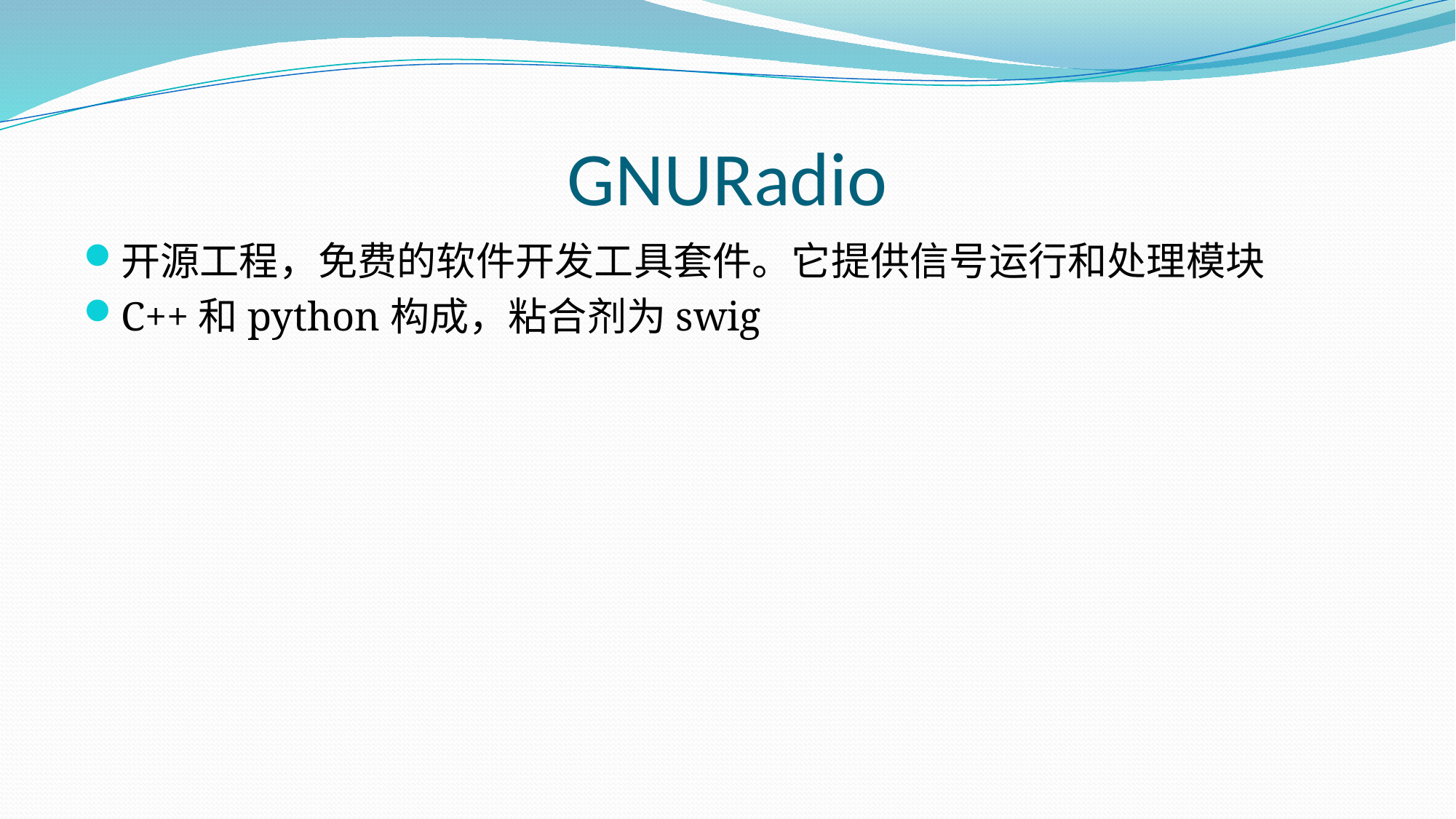

# GNURadio
开源工程，免费的软件开发工具套件。它提供信号运行和处理模块
C++和python构成，粘合剂为swig